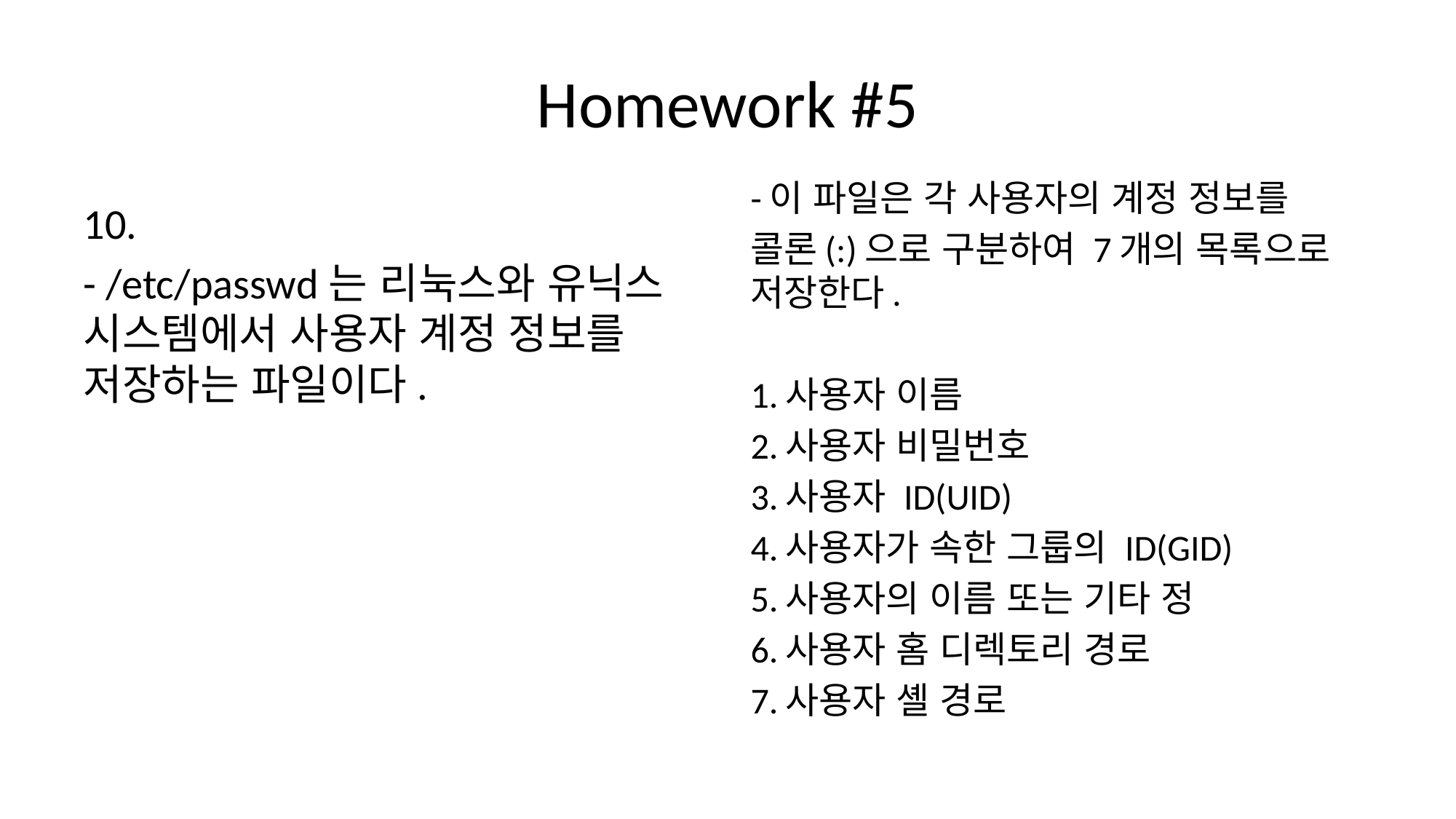

# Homework #5
-이 파일은 각 사용자의 계정 정보를
콜론(:)으로 구분하여 7개의 목록으로 저장한다.

1.사용자 이름
2.사용자 비밀번호
3.사용자 ID(UID)
4.사용자가 속한 그룹의 ID(GID)
5.사용자의 이름 또는 기타 정
6.사용자 홈 디렉토리 경로
7.사용자 셸 경로
10.
- /etc/passwd는 리눅스와 유닉스 시스템에서 사용자 계정 정보를 저장하는 파일이다.